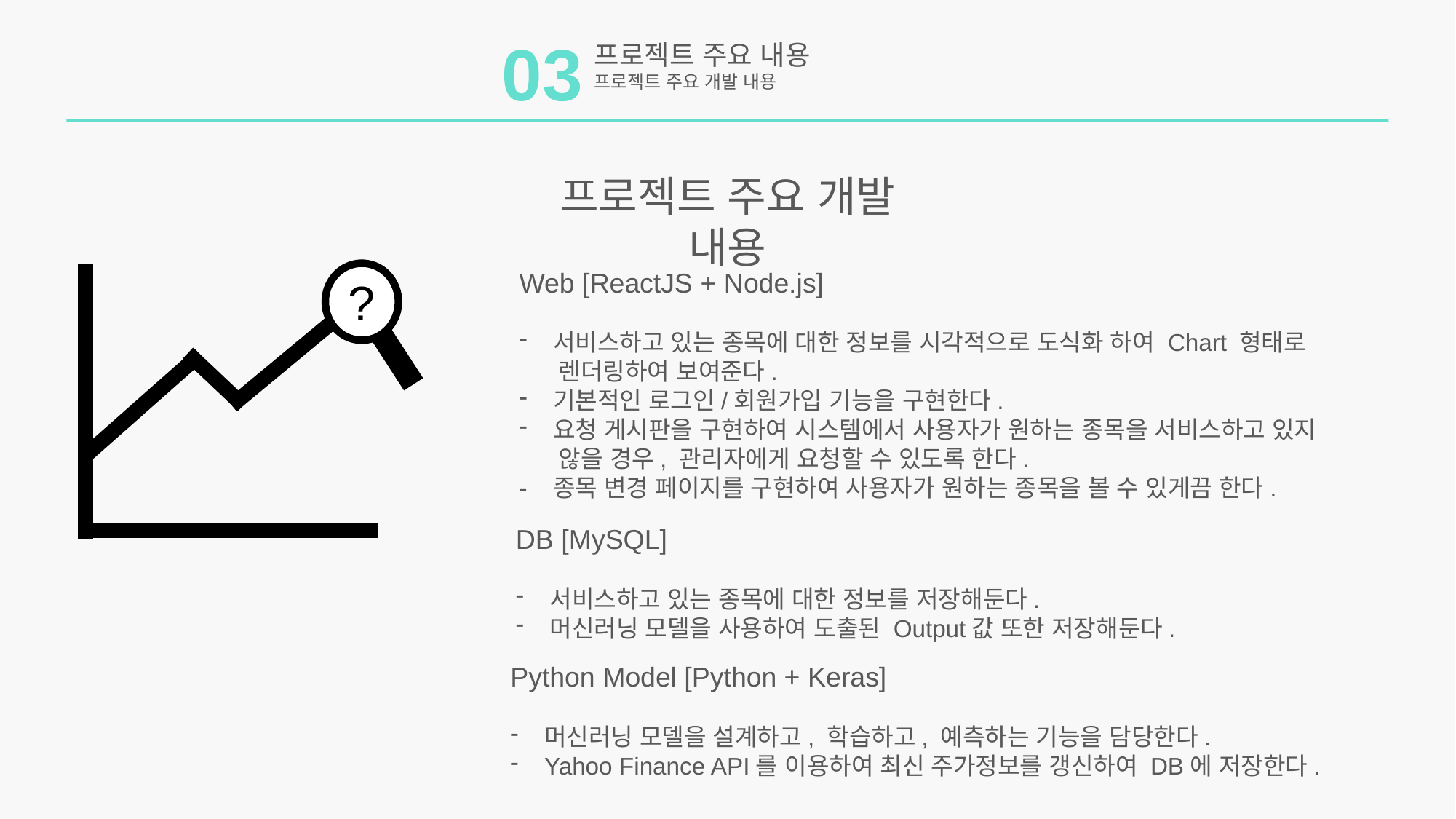

03
프로젝트 주요 내용
프로젝트 주요 개발 내용

프로젝트 주요 개발 내용
Web [ReactJS + Node.js]

서비스하고 있는 종목에 대한 정보를 시각적으로 도식화 하여 Chart 형태로
     렌더링하여 보여준다.
기본적인 로그인/회원가입 기능을 구현한다.
요청 게시판을 구현하여 시스템에서 사용자가 원하는 종목을 서비스하고 있지
     않을 경우, 관리자에게 요청할 수 있도록 한다.
-   종목 변경 페이지를 구현하여 사용자가 원하는 종목을 볼 수 있게끔 한다.

?
DB [MySQL]

서비스하고 있는 종목에 대한 정보를 저장해둔다.
머신러닝 모델을 사용하여 도출된 Output값 또한 저장해둔다.
Python Model [Python + Keras]

머신러닝 모델을 설계하고, 학습하고, 예측하는 기능을 담당한다.
Yahoo Finance API를 이용하여 최신 주가정보를 갱신하여 DB에 저장한다.